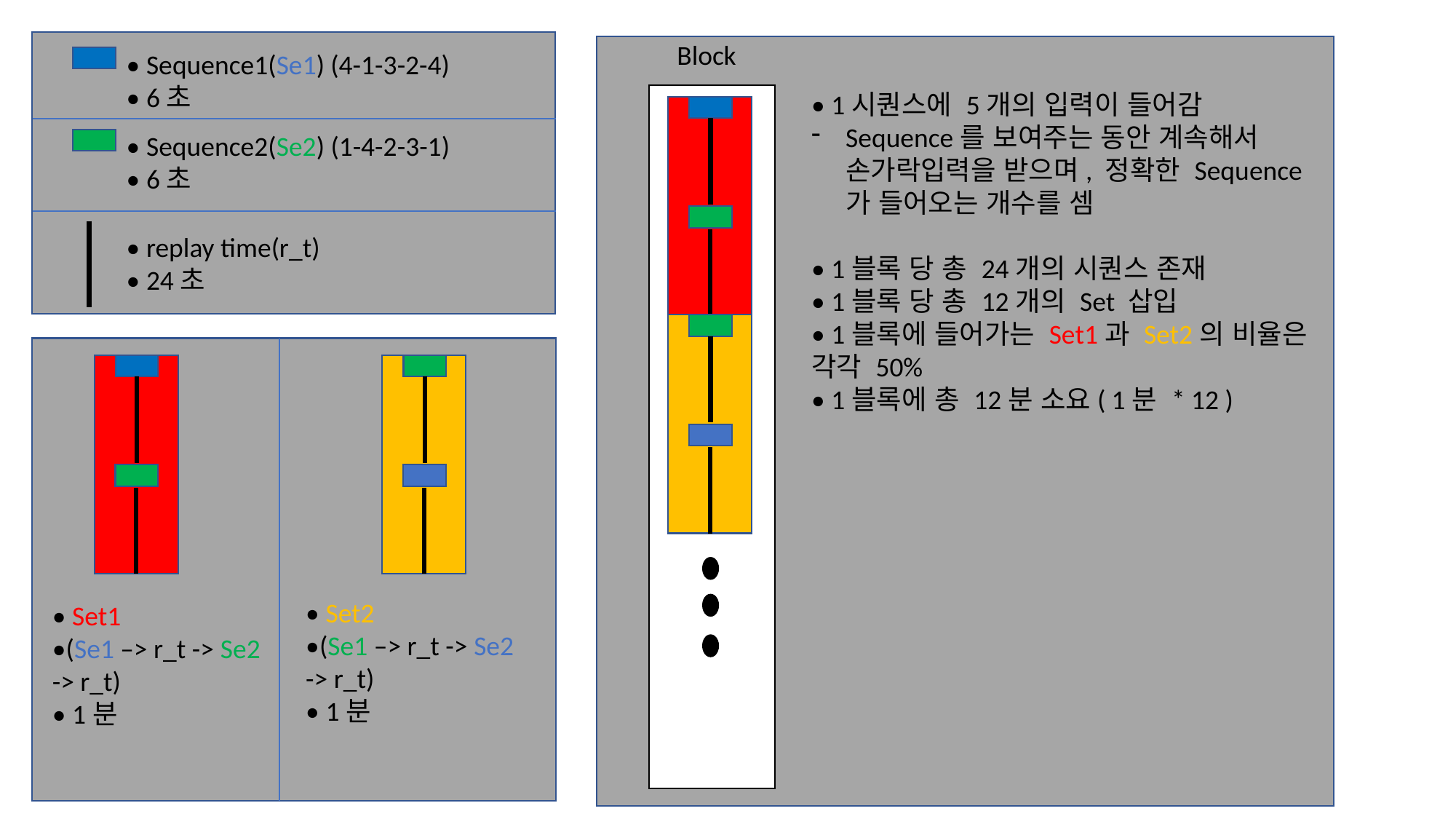

Block

• Sequence1(Se1) (4-1-3-2-4)
• 6초

• 1시퀀스에 5개의 입력이 들어감
Sequence를 보여주는 동안 계속해서 손가락입력을 받으며, 정확한 Sequence가 들어오는 개수를 셈

• 1블록 당 총 24개의 시퀀스 존재
• 1블록 당 총 12개의 Set 삽입
• 1블록에 들어가는 Set1과 Set2의 비율은 각각 50%
• 1블록에 총 12분 소요( 1분 * 12 )

• Sequence2(Se2) (1-4-2-3-1)
• 6초

• replay time(r_t)
• 24초

• Set2
•(Se1 –> r_t -> Se2 -> r_t)
• 1분
• Set1
•(Se1 –> r_t -> Se2 -> r_t)
• 1분